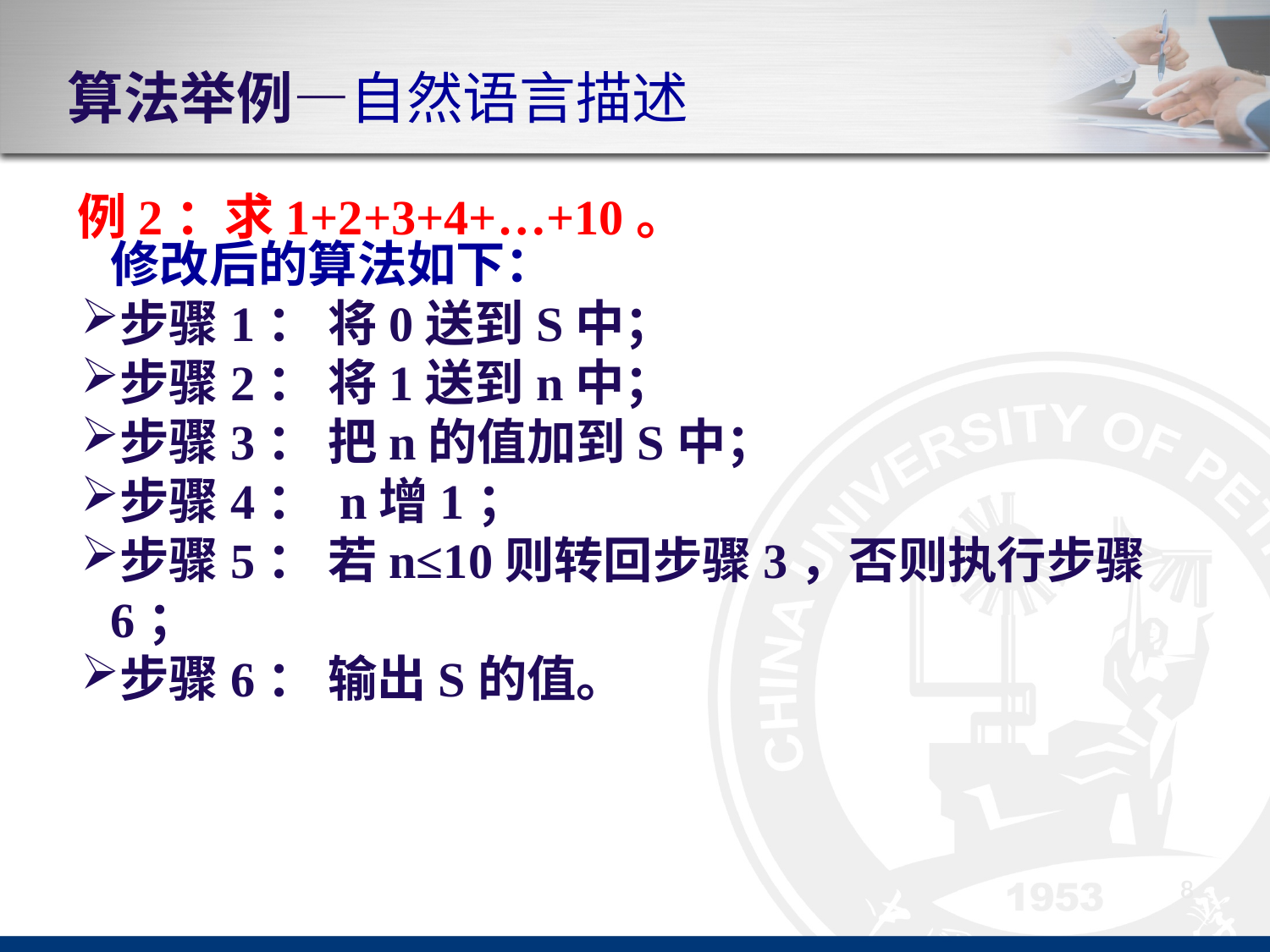

算法举例—自然语言描述
例2：求1+2+3+4+…+10。
修改后的算法如下：
步骤1： 将0送到S中；
步骤2： 将1送到n中；
步骤3： 把n的值加到S中；
步骤4： n增1；
步骤5： 若n≤10则转回步骤3，否则执行步骤6；
步骤6： 输出S的值。
8
8